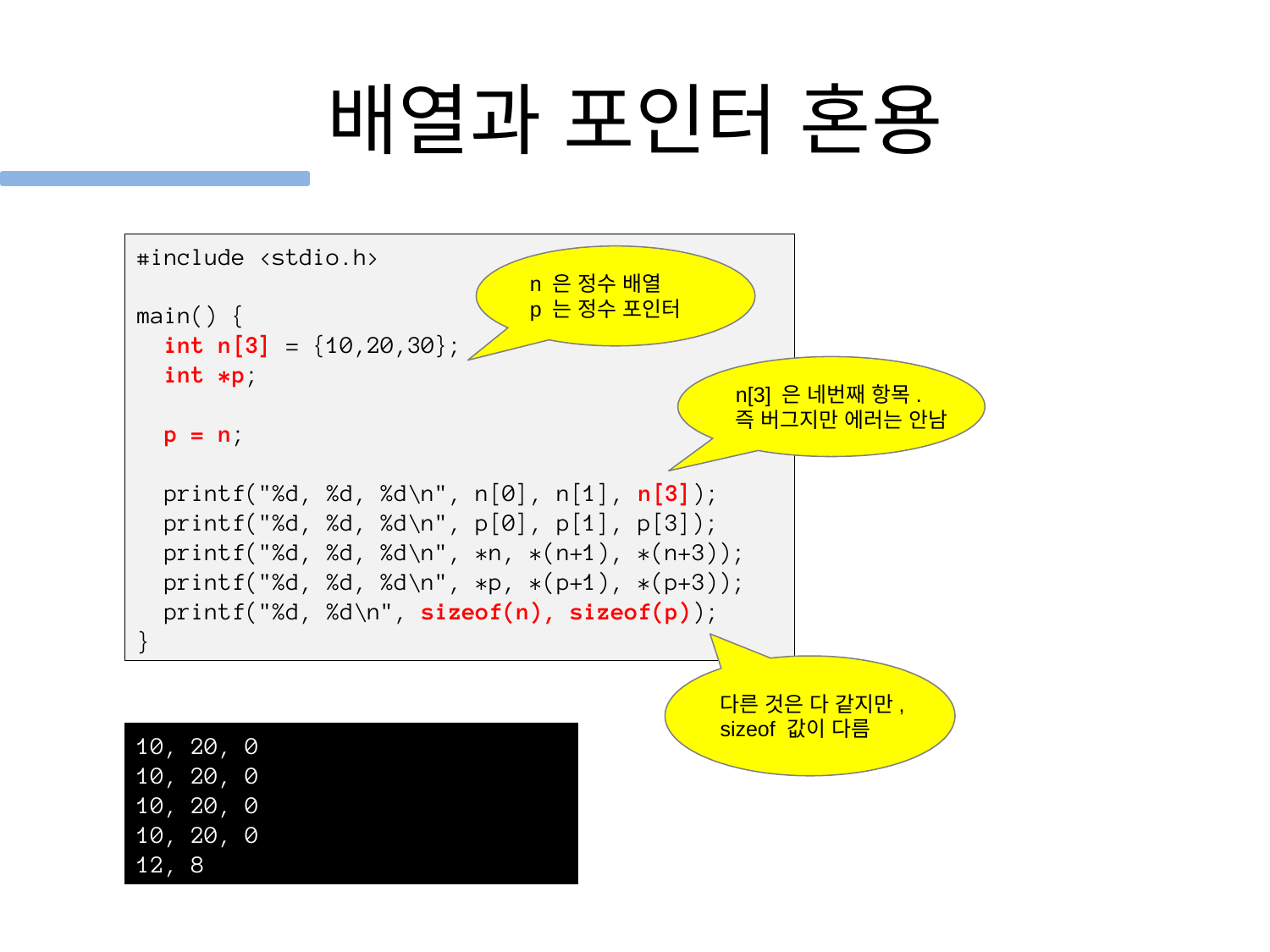

# 배열과 포인터 혼용

#include <stdio.h>

main() {
  int n[3] = {10,20,30};
  int *p;

  p = n;

  printf("%d, %d, %d\n", n[0], n[1], n[3]);
  printf("%d, %d, %d\n", p[0], p[1], p[3]);
  printf("%d, %d, %d\n", *n, *(n+1), *(n+3));
  printf("%d, %d, %d\n", *p, *(p+1), *(p+3));
  printf("%d, %d\n", sizeof(n), sizeof(p));
}
n 은 정수 배열
p 는 정수 포인터
n[3] 은 네번째 항목.
즉 버그지만 에러는 안남
다른 것은 다 같지만,
sizeof 값이 다름
10, 20, 0
10, 20, 0
10, 20, 0
10, 20, 0
12, 8